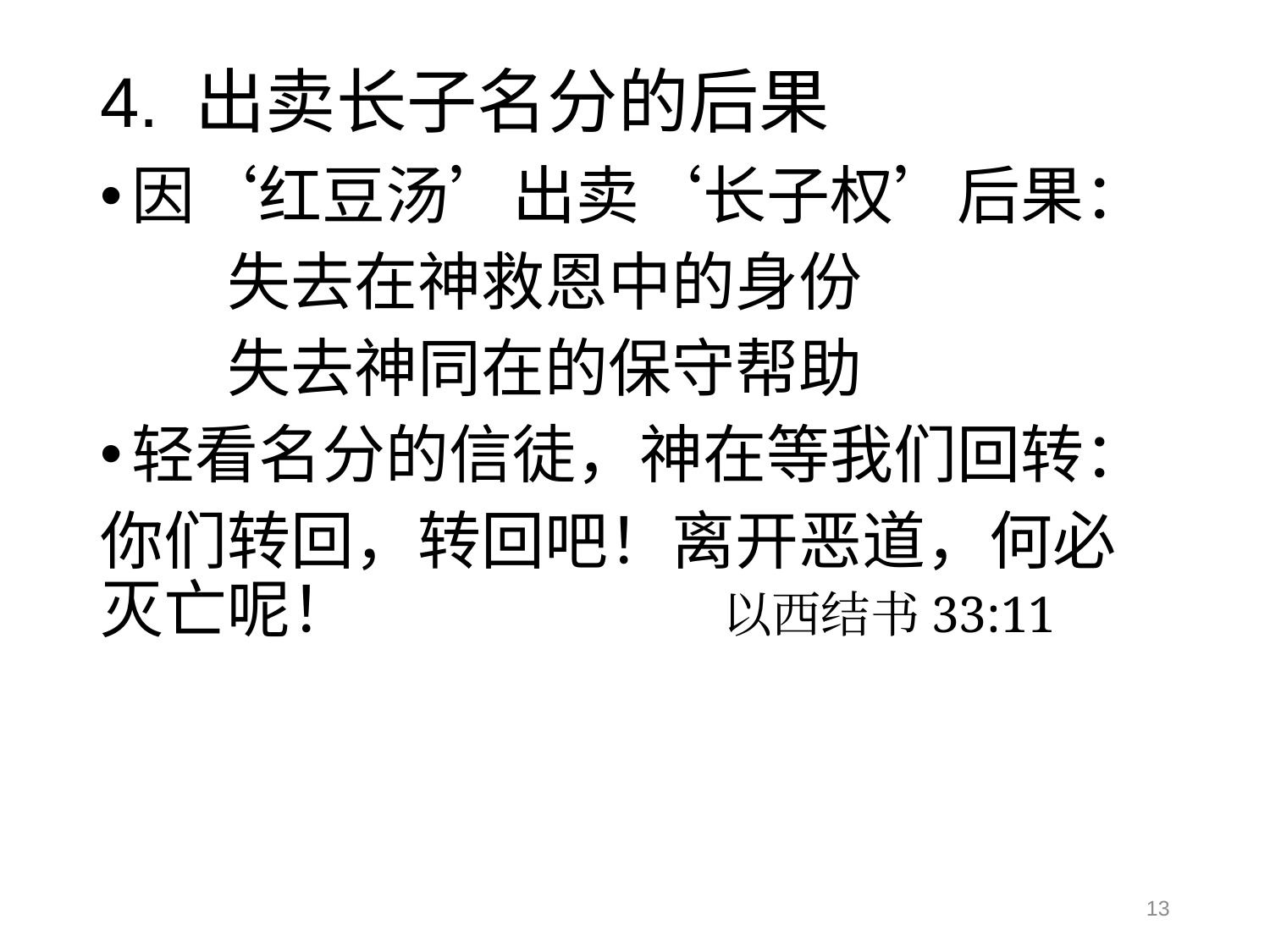

# 4. 出卖长子名分的后果
因‘红豆汤’出卖‘长子权’后果：
	失去在神救恩中的身份
	失去神同在的保守帮助
轻看名分的信徒，神在等我们回转：
你们转回，转回吧！离开恶道，何必灭亡呢！                          以西结书33:11
13